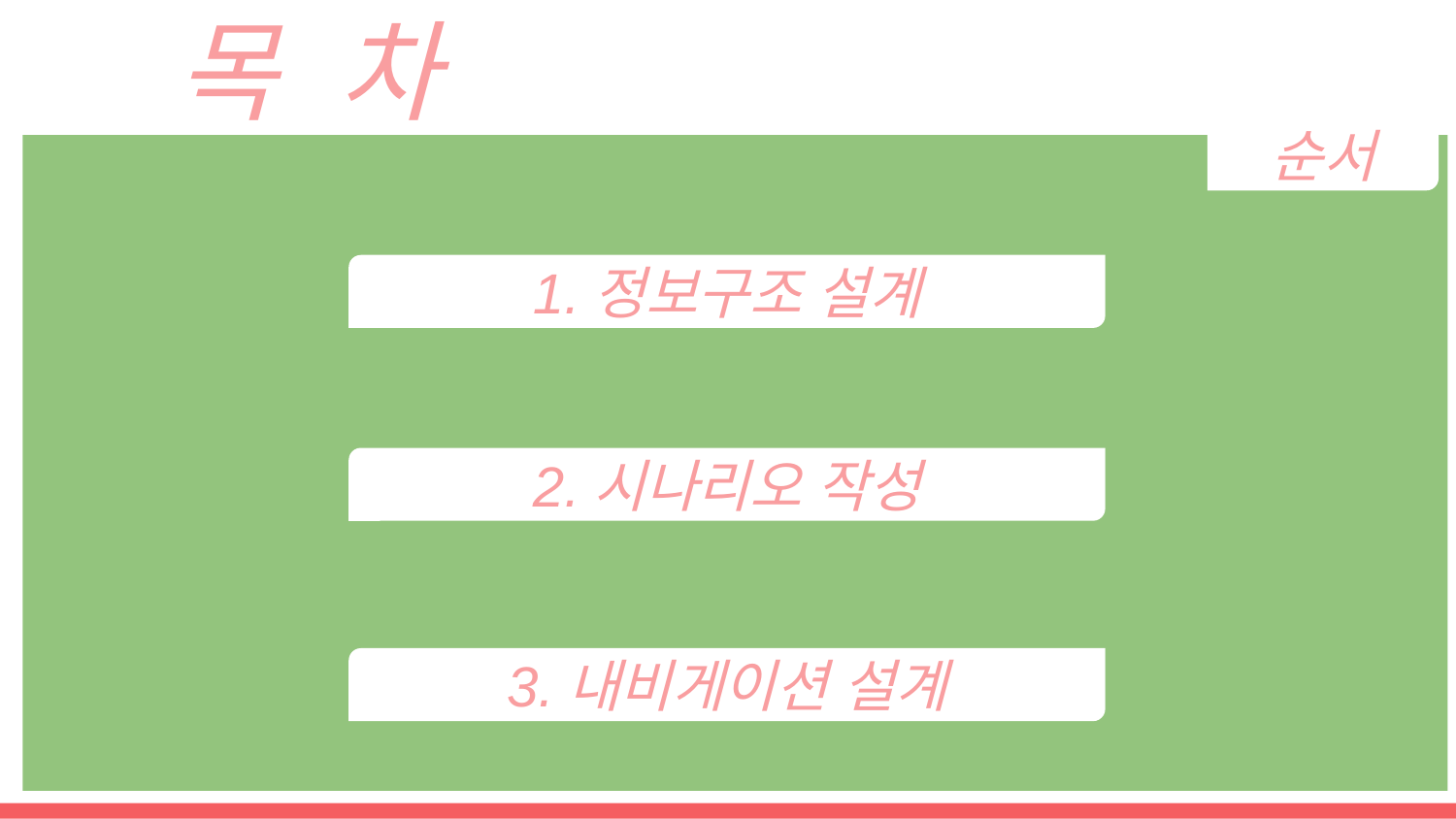

목  차
순서

1.정보구조 설계
2.시나리오 작성
3.내비게이션 설계